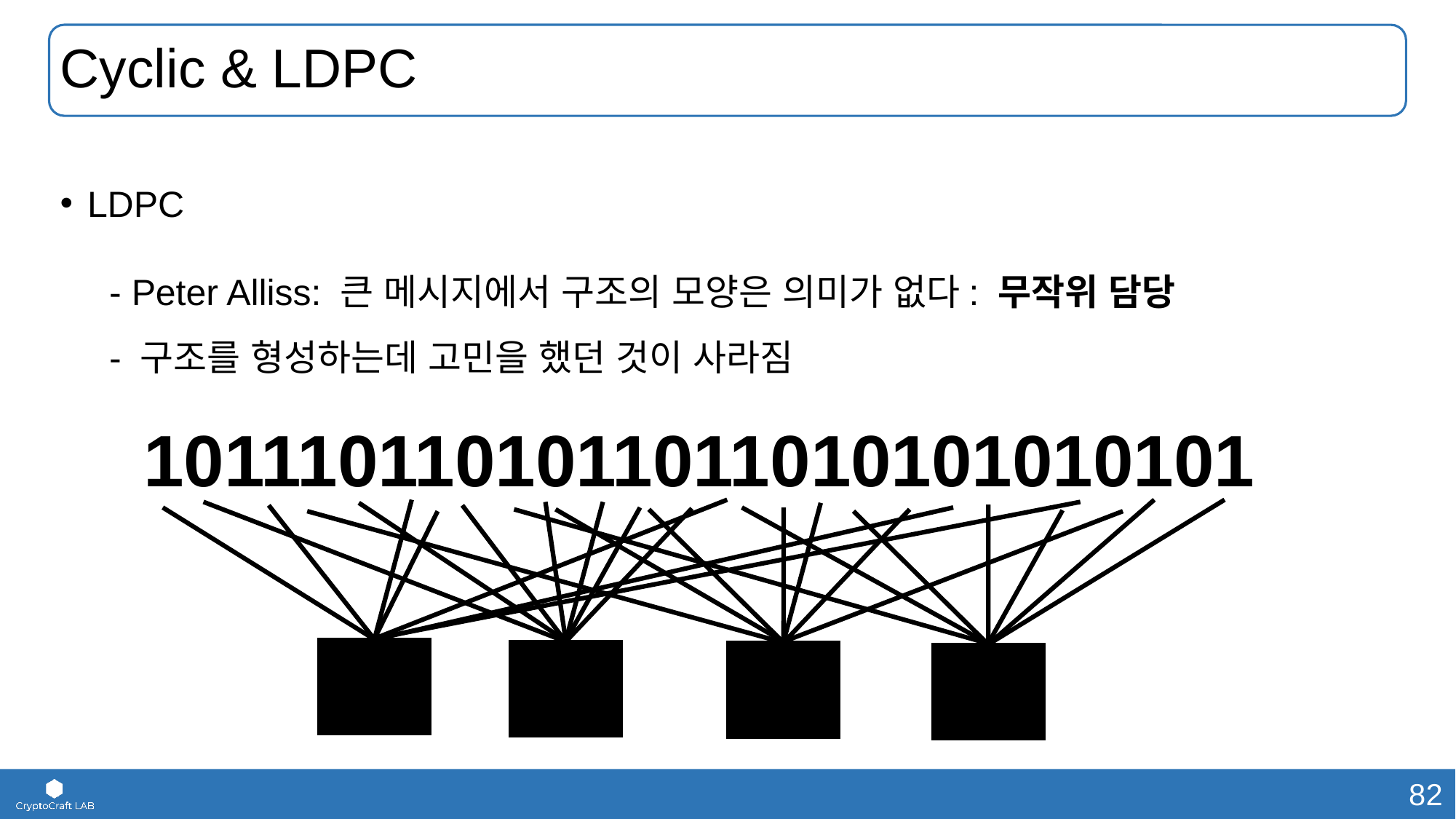

# Cyclic & LDPC
LDPC
- Peter Alliss: 큰 메시지에서 구조의 모양은 의미가 없다: 무작위 담당
- 구조를 형성하는데 고민을 했던 것이 사라짐
1011101101011011010101010101